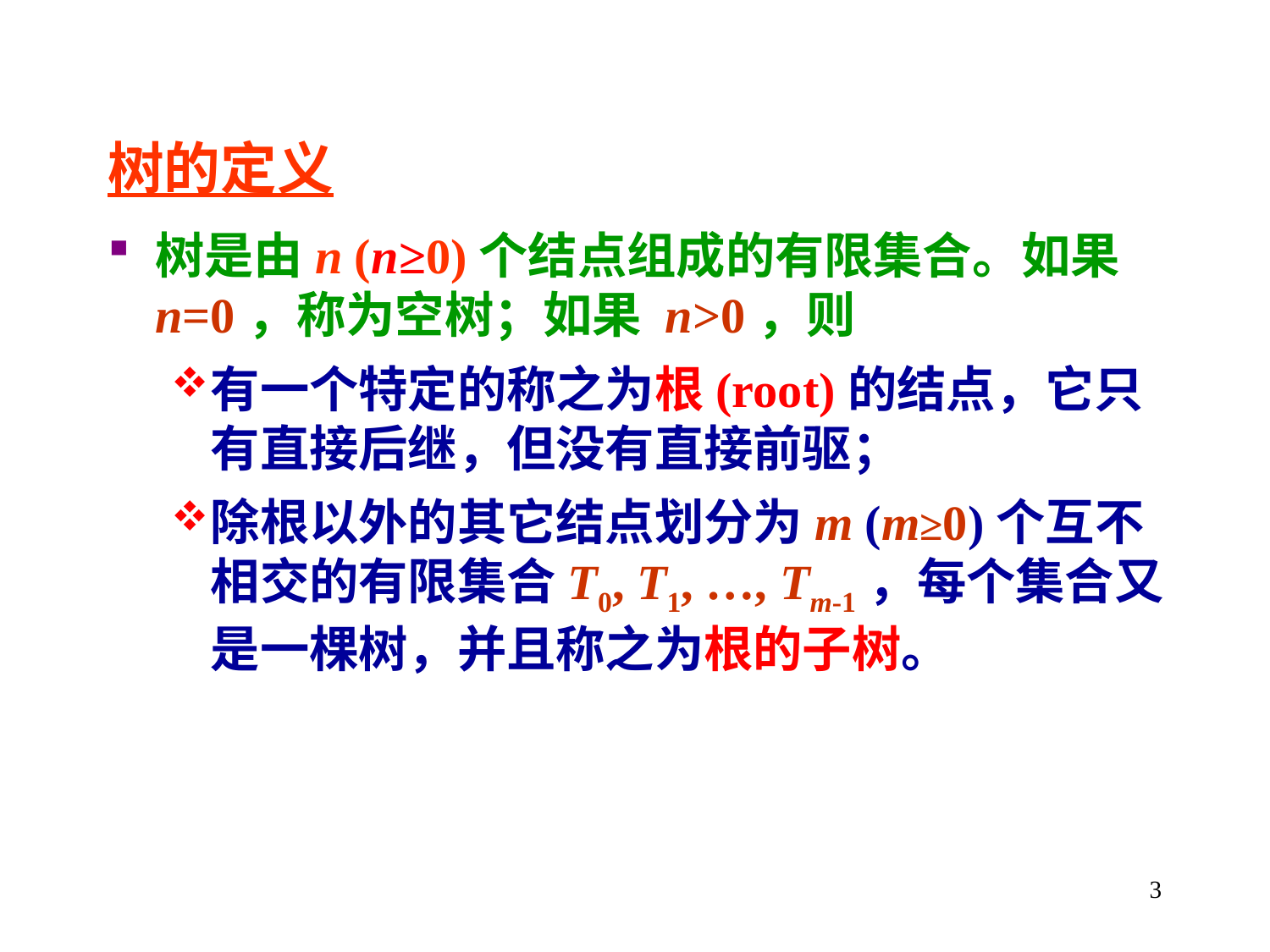

树的定义
树是由n (n≥0)个结点组成的有限集合。如果n=0，称为空树；如果 n>0，则
有一个特定的称之为根(root)的结点，它只有直接后继，但没有直接前驱；
除根以外的其它结点划分为m (m≥0)个互不相交的有限集合T0, T1, …, Tm-1，每个集合又是一棵树，并且称之为根的子树。
3